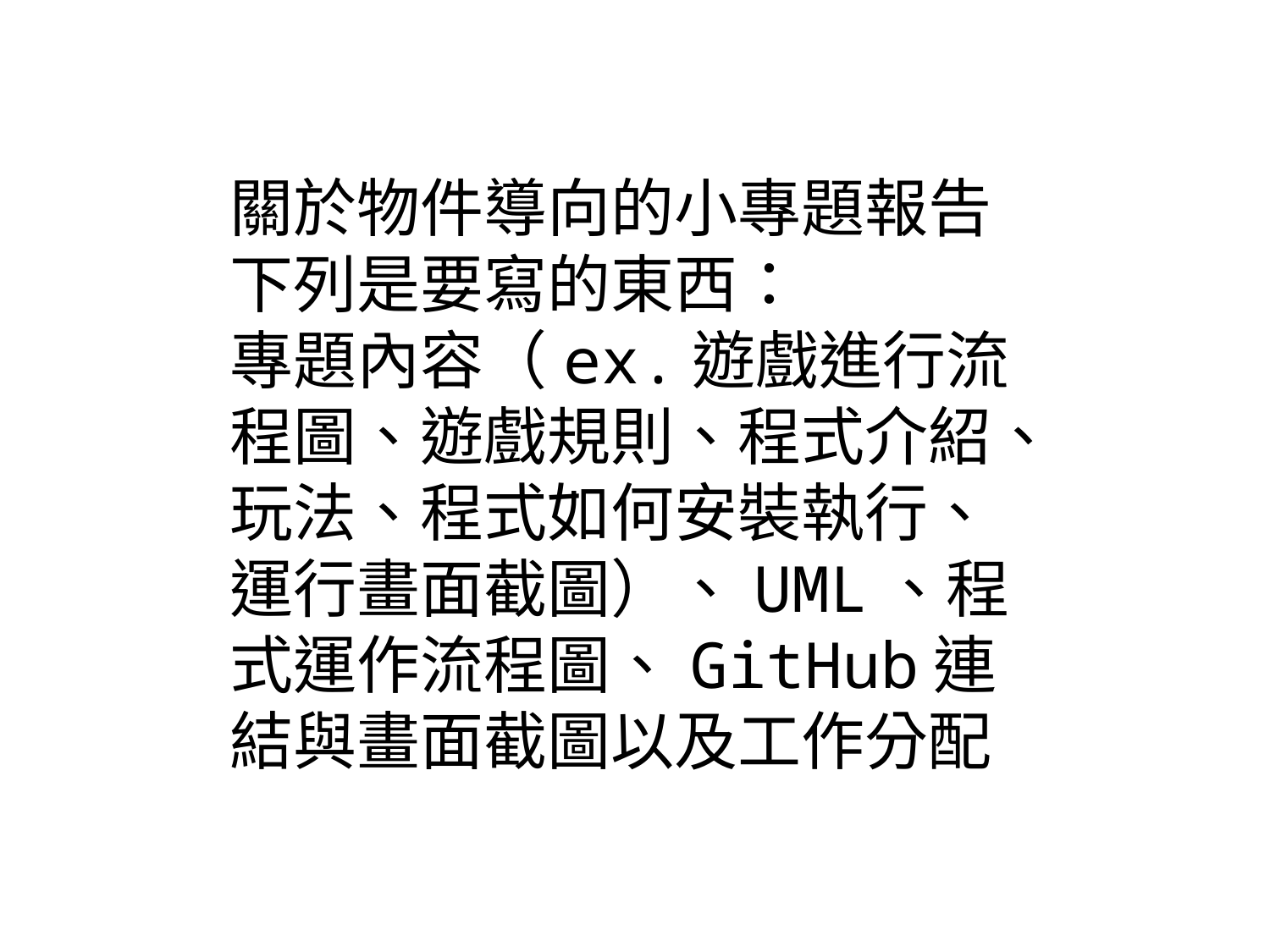

關於物件導向的小專題報告
下列是要寫的東西：
專題內容（ex.遊戲進行流程圖、遊戲規則、程式介紹、玩法、程式如何安裝執行、運行畫面截圖）、UML、程式運作流程圖、GitHub連結與畫面截圖以及工作分配